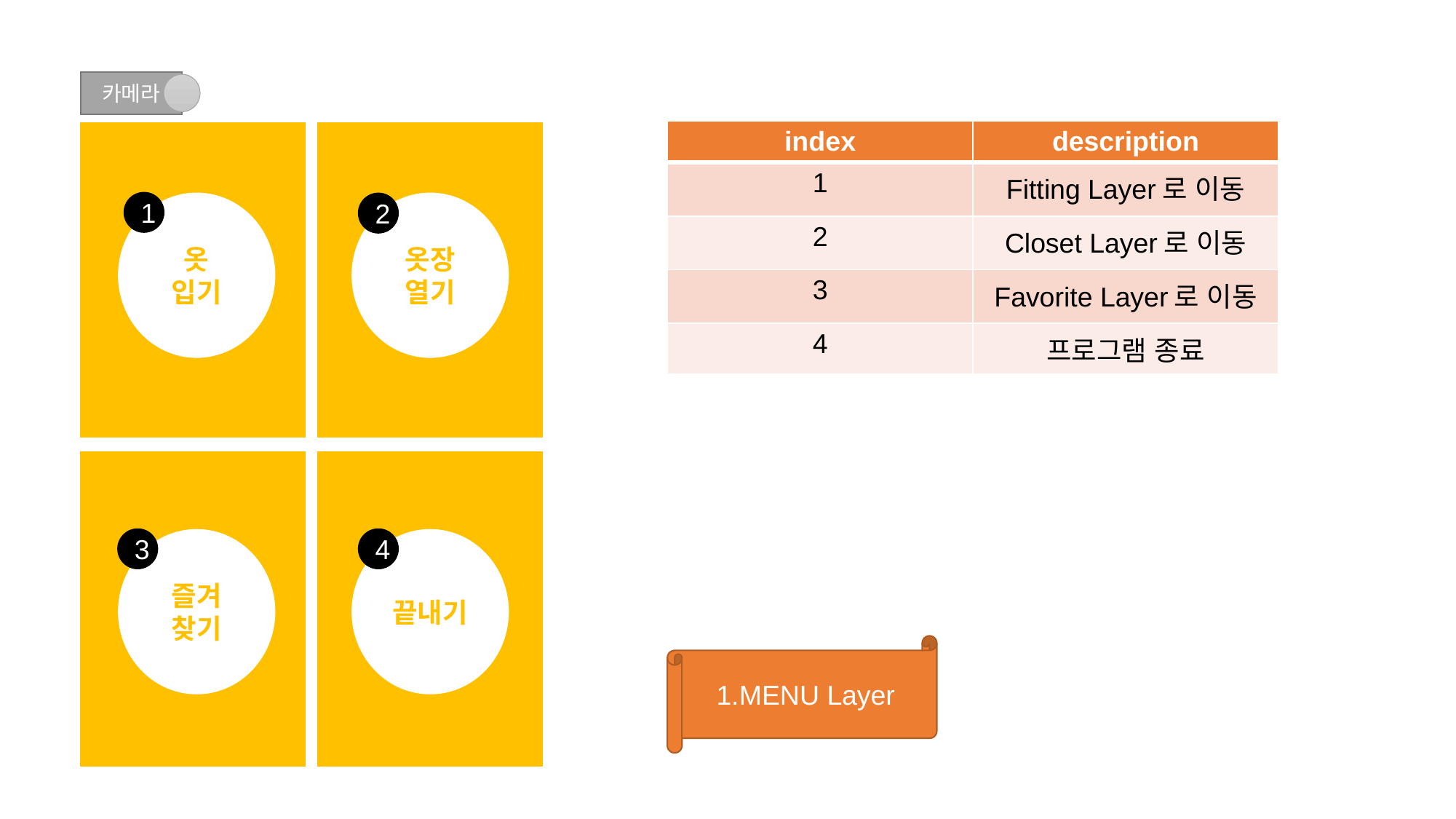

카메라

옷장
열기
옷
입기

즐겨
찾기
끝내기
| index | description |
| --- | --- |
| 1 | Fitting Layer로 이동 |
| 2 | Closet Layer로 이동 |
| 3 | Favorite Layer로 이동 |
| 4 | 프로그램 종료 |
1
2
3
4
1.MENU Layer